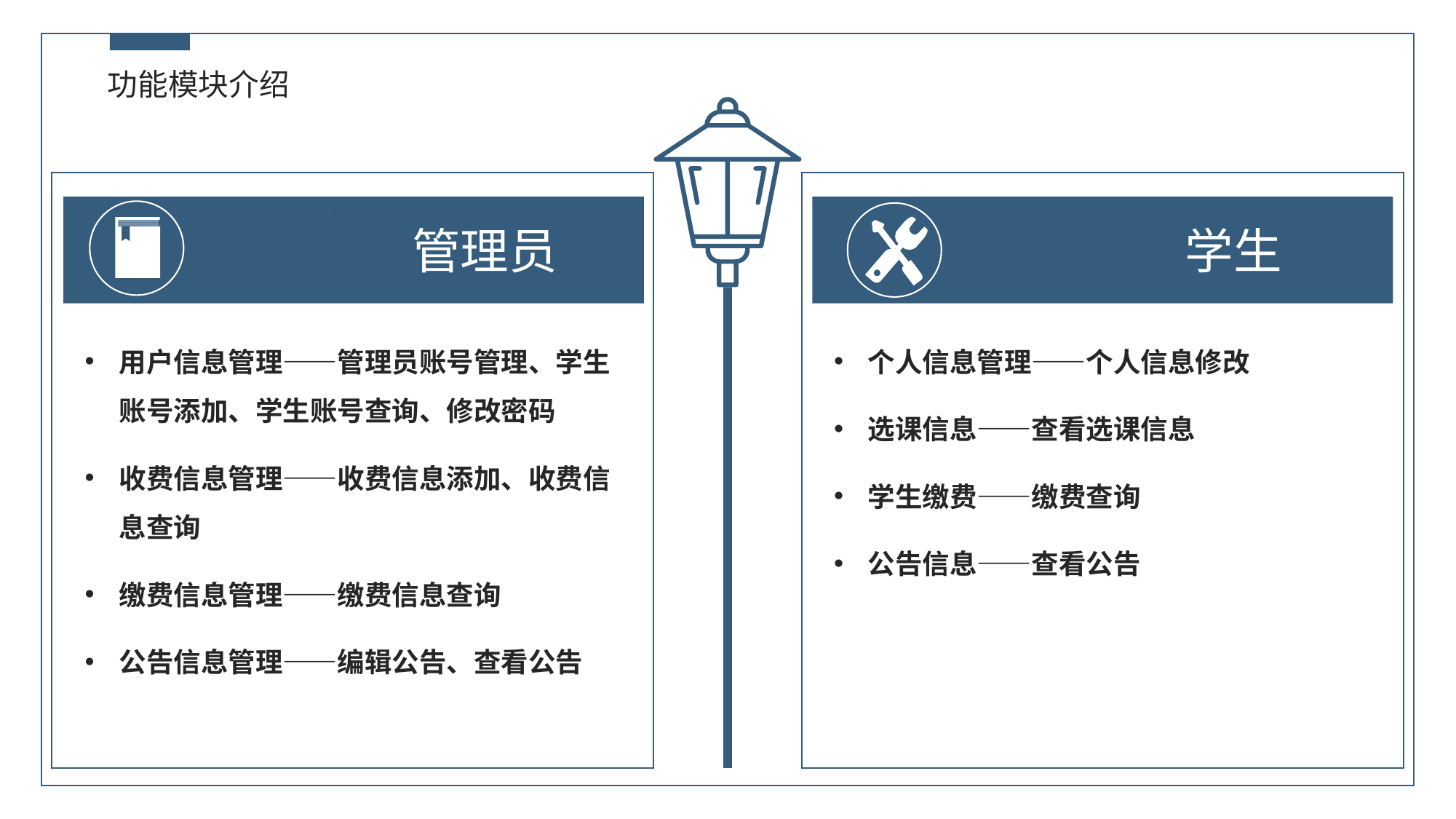

功能模块介绍

管理员
学生

用户信息管理——管理员账号管理、学生账号添加、学生账号查询、修改密码
收费信息管理——收费信息添加、收费信息查询
缴费信息管理——缴费信息查询
公告信息管理——编辑公告、查看公告
个人信息管理——个人信息修改
选课信息——查看选课信息
学生缴费——缴费查询
公告信息——查看公告